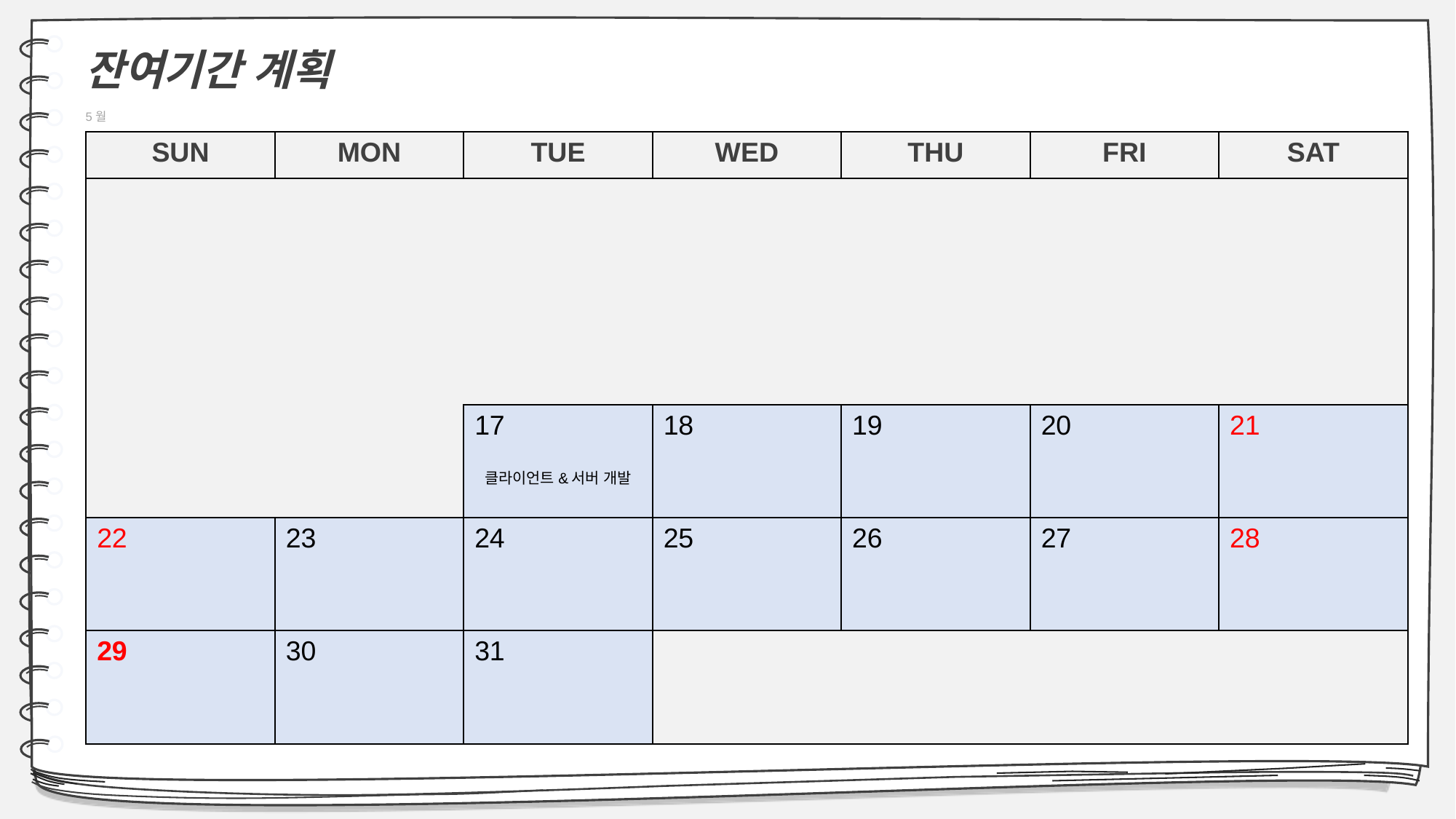

잔여기간 계획
5월

| SUN | MON | TUE | WED | THU | FRI | SAT |
| --- | --- | --- | --- | --- | --- | --- |
|  |  |  |  |  | 1 | 2 |
|  | 11 | 17 | 18 | 19 | 20 | 21 |
|  |  | 클라이언트&서버 개발 |  |  |  |  |
| 22 | 23 | 24 | 25 | 26 | 27 | 28 |
| 29 | 30 | 31 |  | 28 | 29 | 30 |